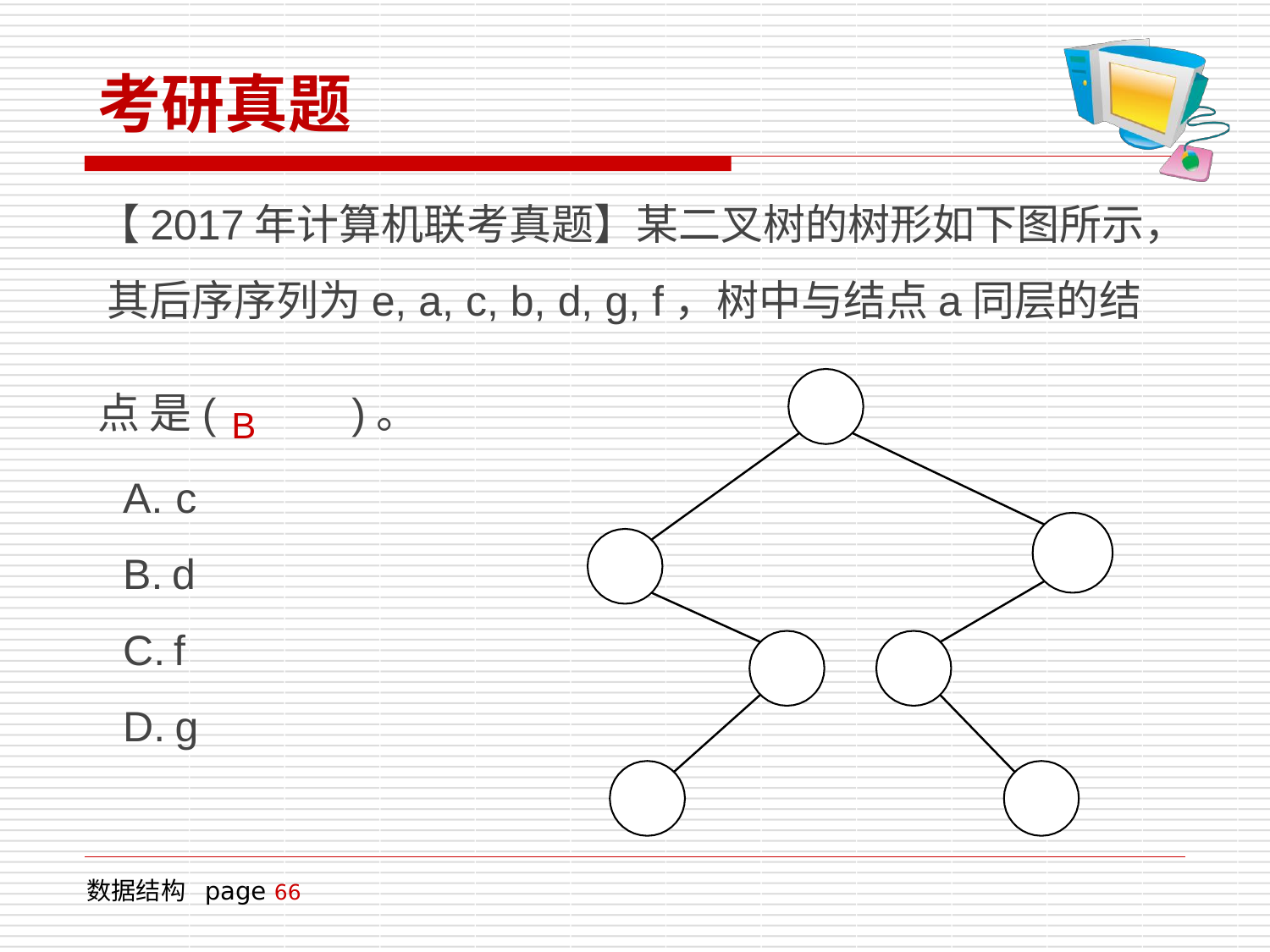

# 考研真题

【2017年计算机联考真题】某二叉树的树形如下图所示， 其后序序列为e, a, c, b, d, g, f，树中与结点a同层的结点 是(	B	)。
c
d
f
g

数据结构 page 66